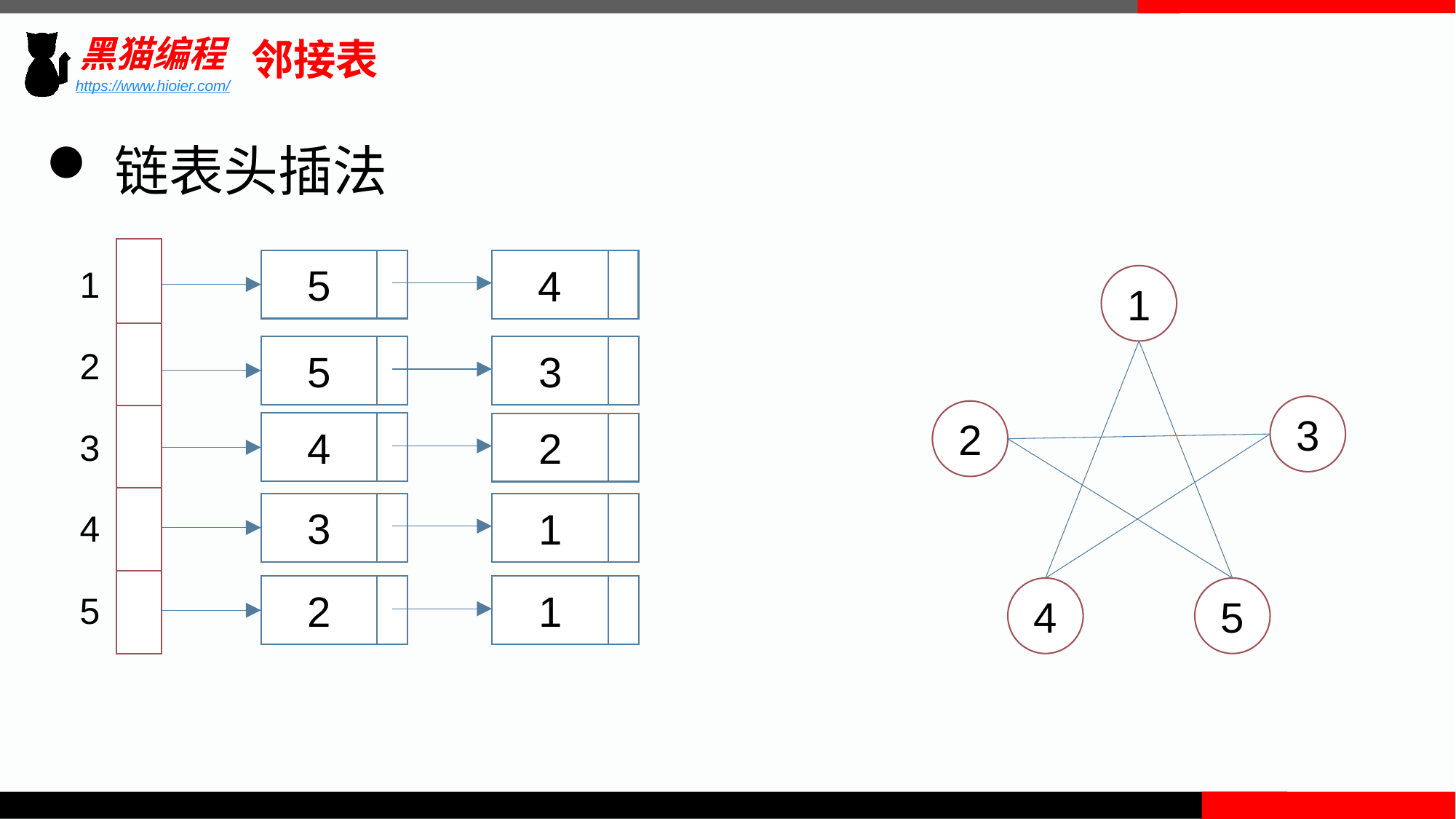

邻接表
链表头插法

1

2

3

4

5
5

4

1
3
2
4
5
5

3

4

2

3

1

2

1